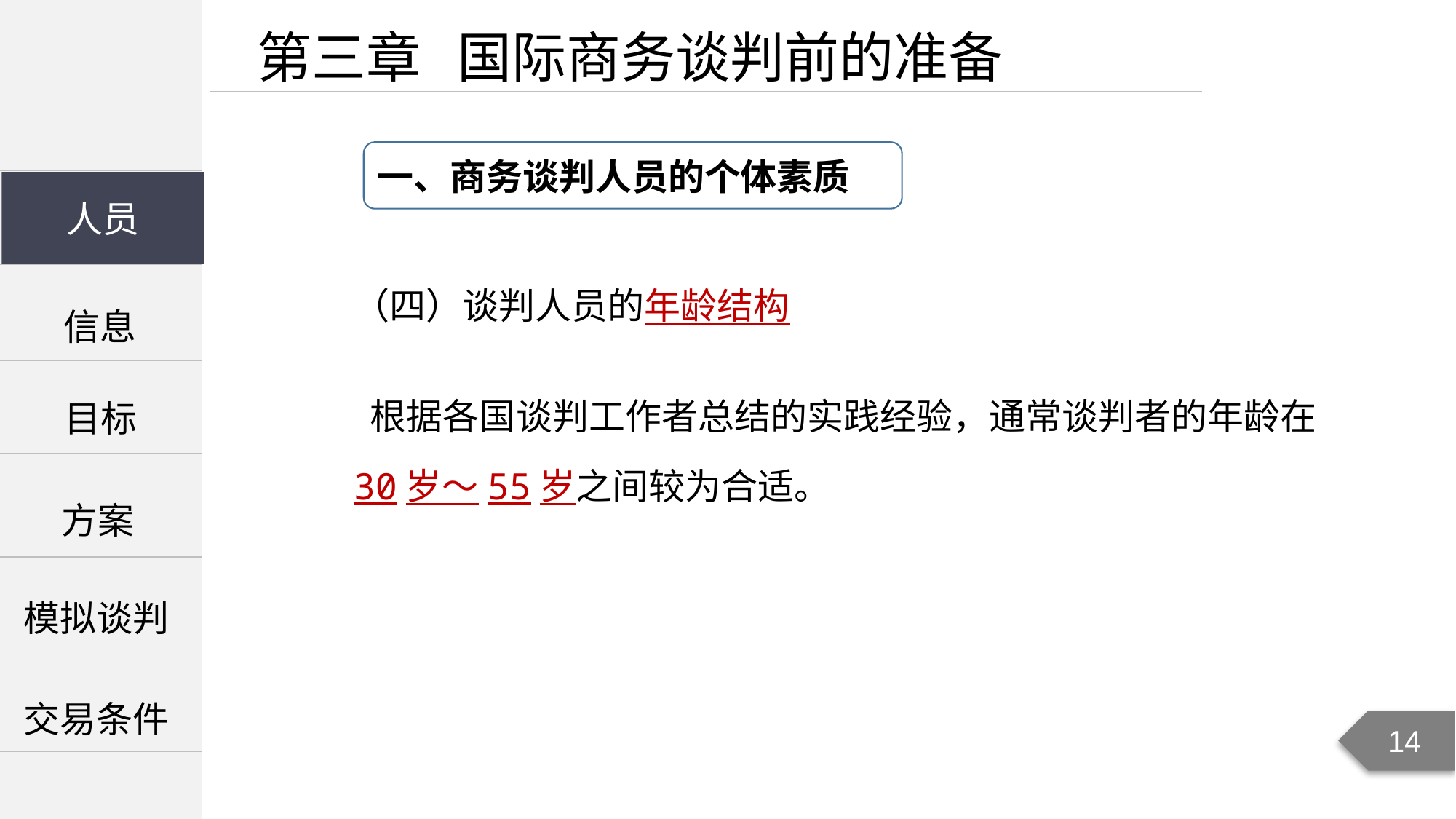

第三章   国际商务谈判前的准备
一、商务谈判人员的个体素质
|  |
| --- |
|  |
|  |
人员

人员
（四）谈判人员的年龄结构

 根据各国谈判工作者总结的实践经验，通常谈判者的年龄在30岁～55岁之间较为合适。
信息
目标
方案
模拟谈判
交易条件
14